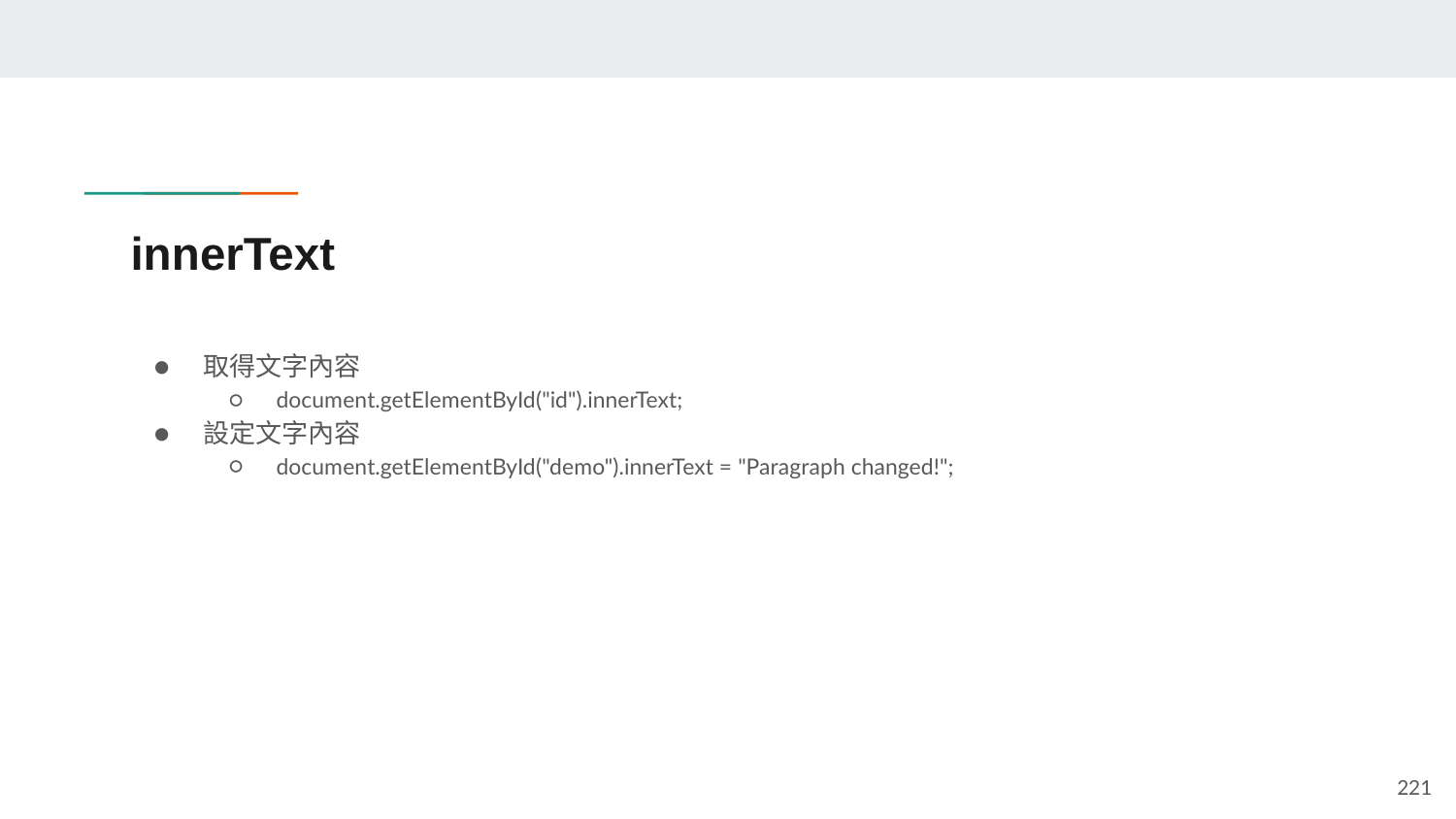

# innerText
取得文字內容
document.getElementById("id").innerText;
設定文字內容
document.getElementById("demo").innerText = "Paragraph changed!";

221